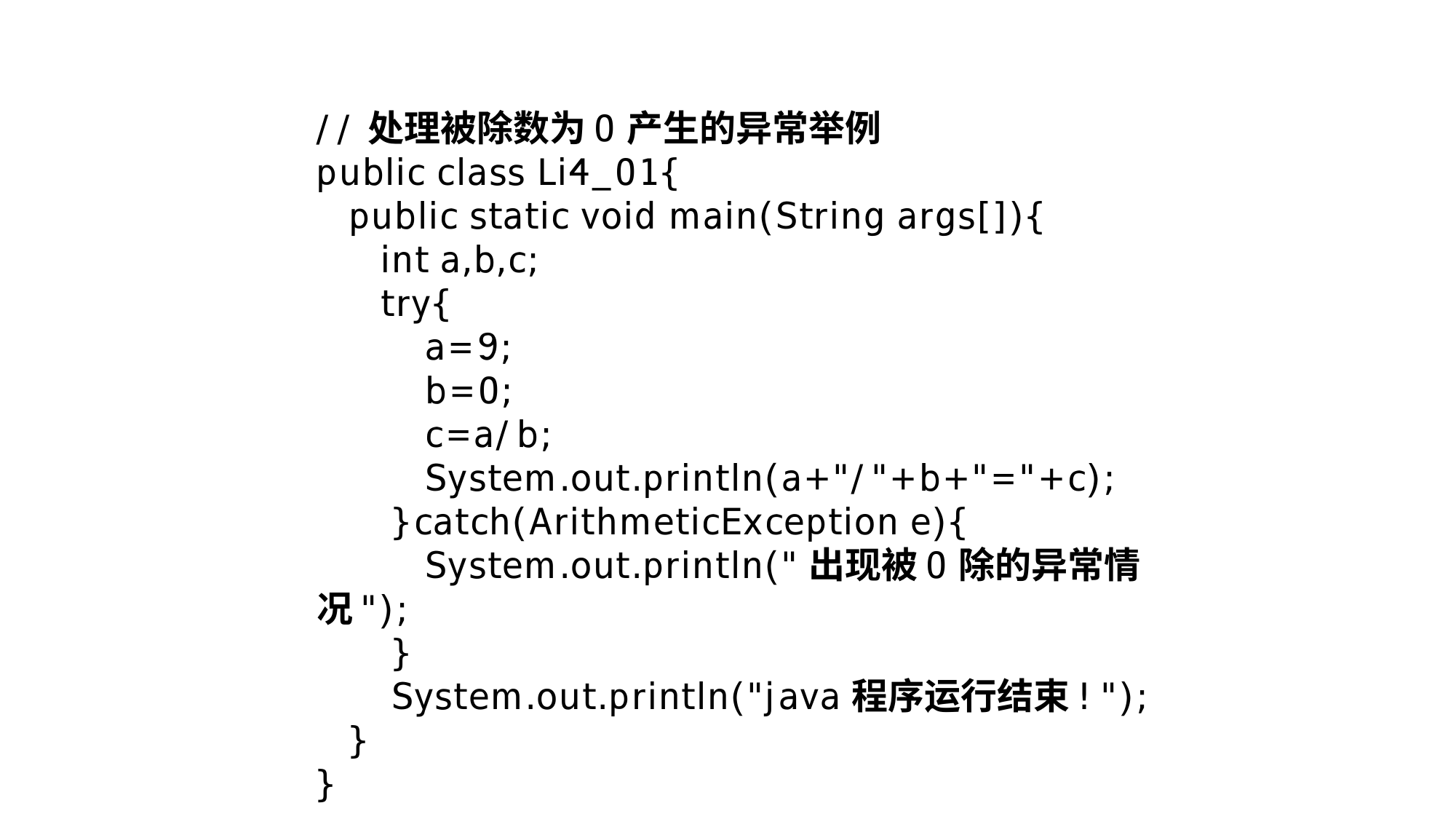

//处理被除数为0产生的异常举例
public class Li4_01{
   public static void main(String args[]){
      int a,b,c;
      try{
	a=9;
	b=0;
	c=a/b;
	System.out.println(a+"/"+b+"="+c);
       }catch(ArithmeticException e){
	System.out.println("出现被0除的异常情况");
       }
       System.out.println("java程序运行结束! ");
   }
}